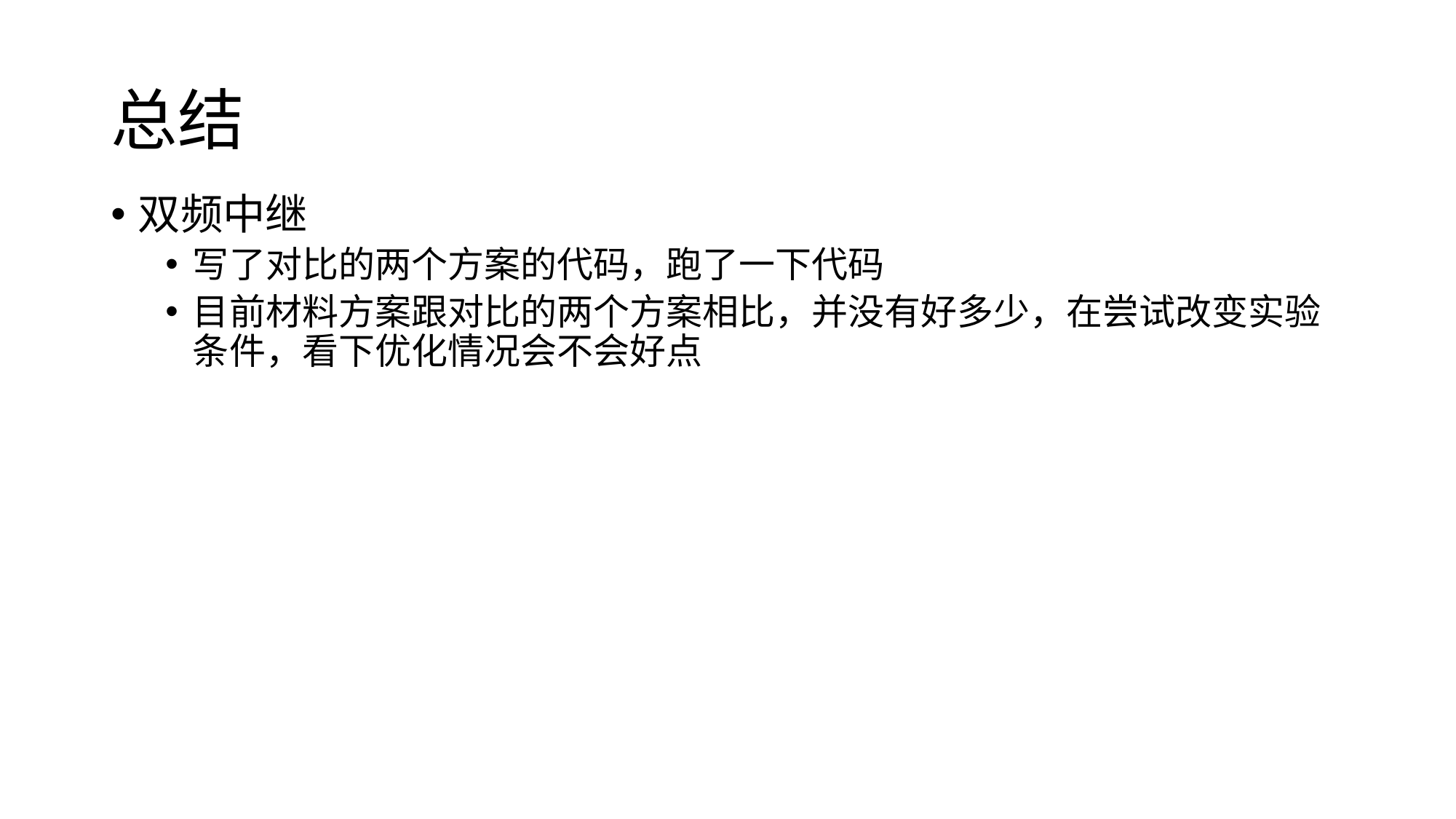

# 总结
双频中继
写了对比的两个方案的代码，跑了一下代码
目前材料方案跟对比的两个方案相比，并没有好多少，在尝试改变实验条件，看下优化情况会不会好点